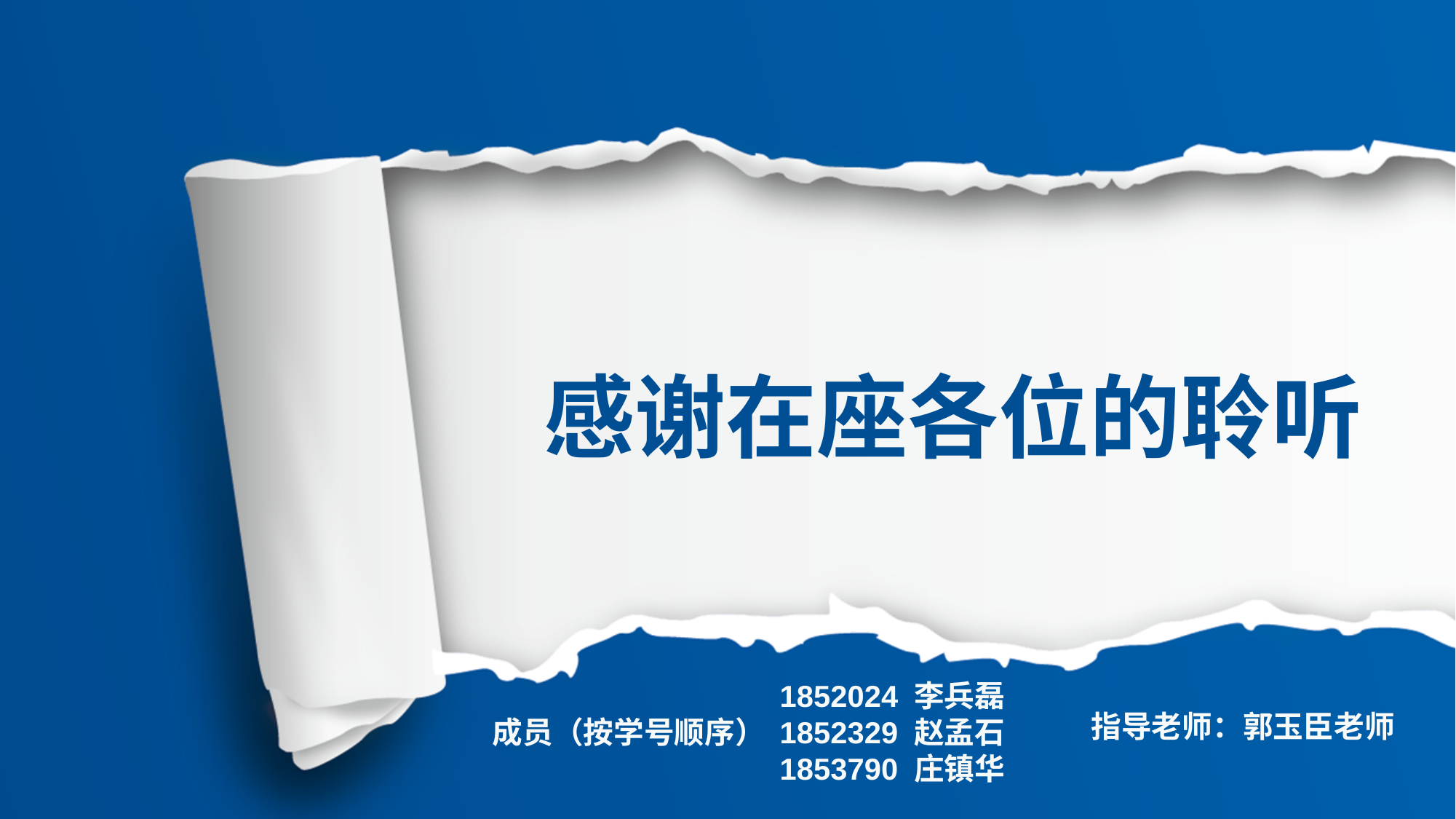

感谢在座各位的聆听
1852024 李兵磊
成员（按学号顺序） 1852329 赵孟石
1853790 庄镇华

指导老师：郭玉臣老师